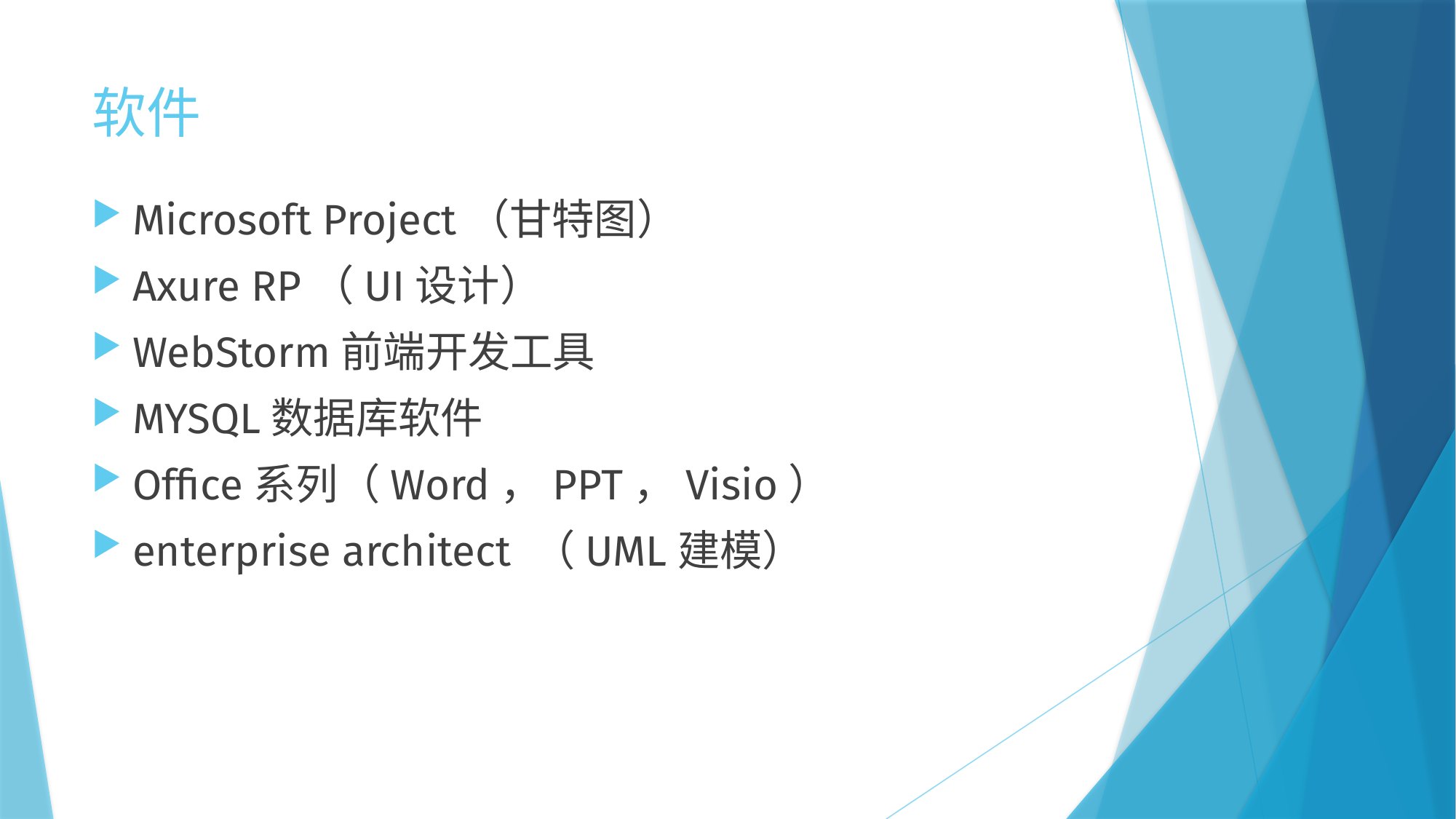

# 软件
Microsoft Project（甘特图）
Axure RP（UI设计）
WebStorm前端开发工具
MYSQL数据库软件
Office系列（Word，PPT，Visio）
enterprise architect （UML建模）